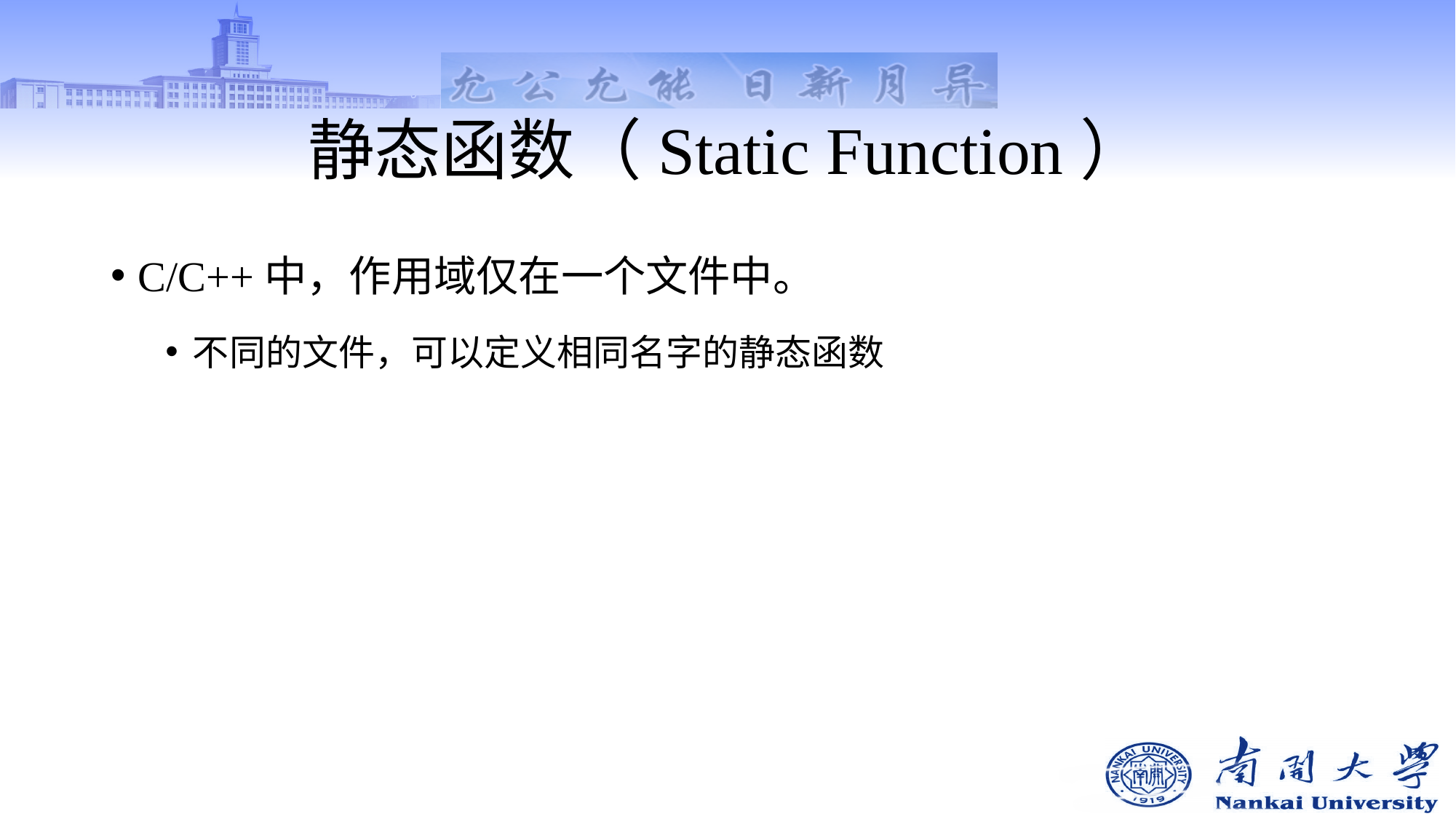

# 静态函数（Static Function）
C/C++中，作用域仅在一个文件中。
不同的文件，可以定义相同名字的静态函数